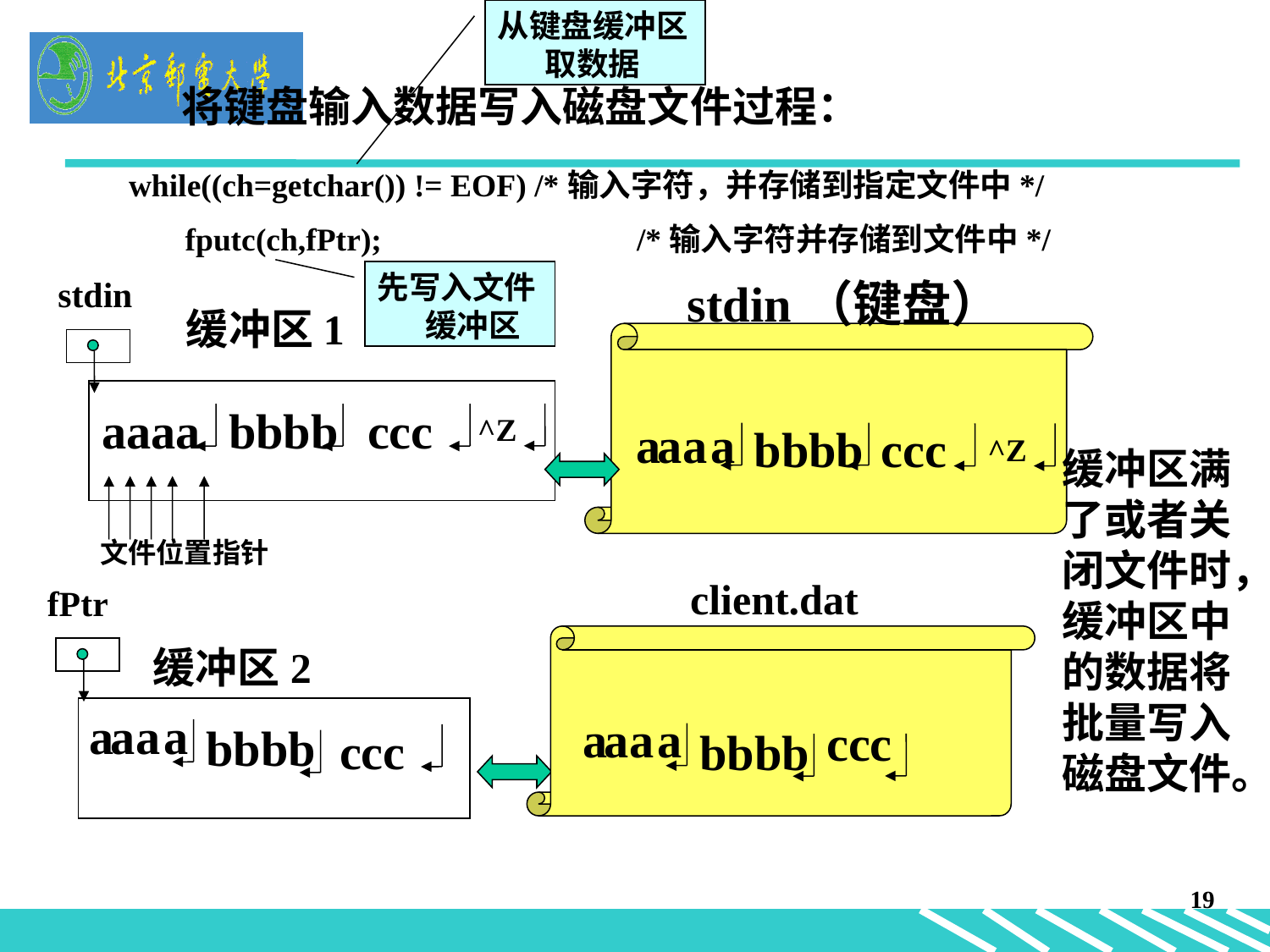

从键盘缓冲区取数据
将键盘输入数据写入磁盘文件过程：
while((ch=getchar()) != EOF) /*输入字符，并存储到指定文件中*/
       fputc(ch,fPtr); 		/*输入字符并存储到文件中*/
先写入文件缓冲区
stdin

stdin（键盘）
缓冲区1

aaaa

bbbb

 ccc

^Z

a
a
a
a
bbbb
ccc

^Z

缓冲区满了或者关闭文件时，缓冲区中的数据将批量写入磁盘文件。

文件位置指针
client.dat
fPtr

缓冲区2
a

a
a
a
a
a
a
a
ccc
bbbb

bbbb

 ccc

19